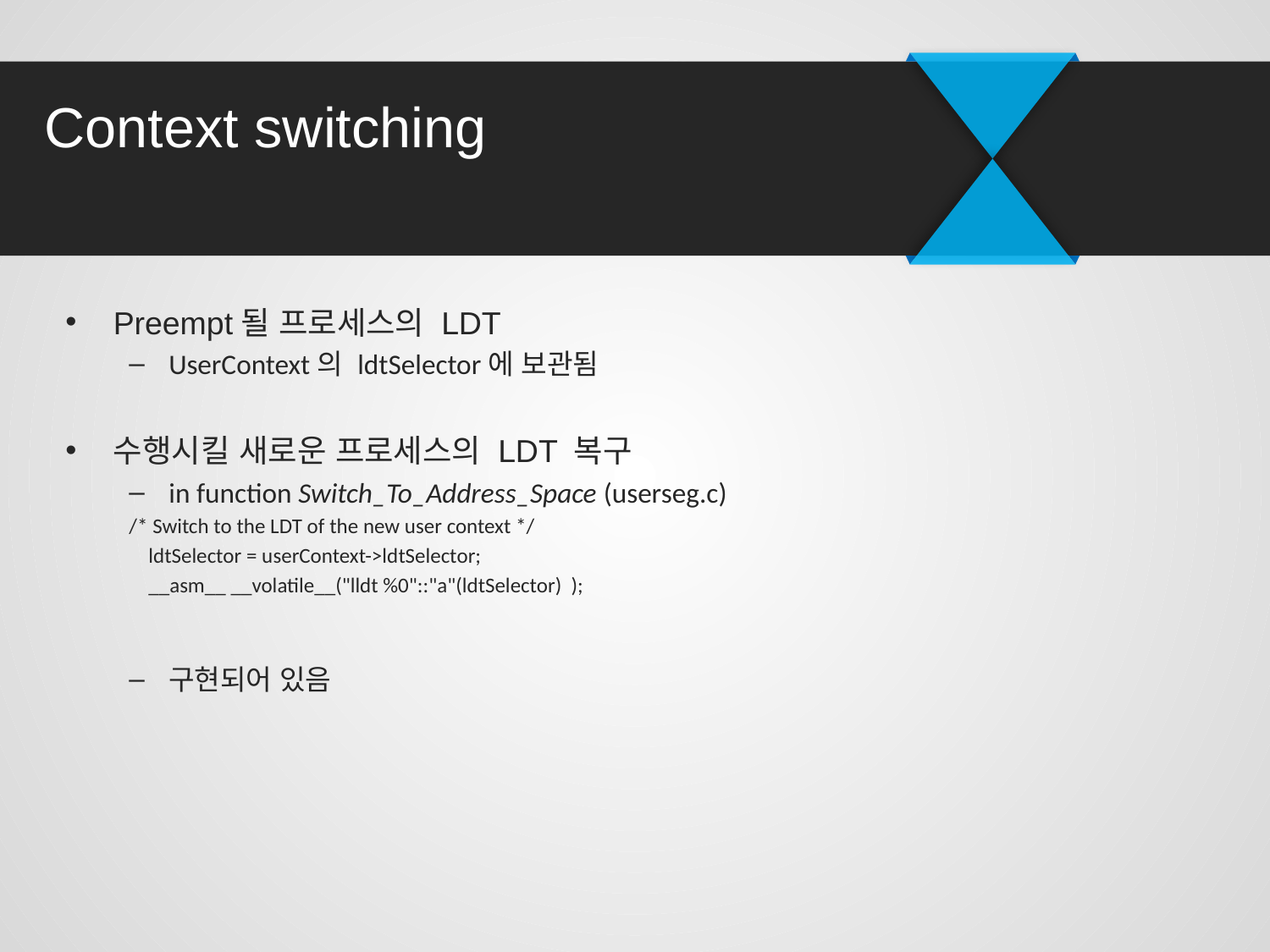

# Context switching

Preempt될 프로세스의 LDT
UserContext의 ldtSelector에 보관됨

수행시킬 새로운 프로세스의 LDT 복구
in function Switch_To_Address_Space (userseg.c)
/* Switch to the LDT of the new user context */
    ldtSelector = userContext->ldtSelector;
    __asm__ __volatile__("lldt %0"::"a"(ldtSelector)  );

구현되어 있음